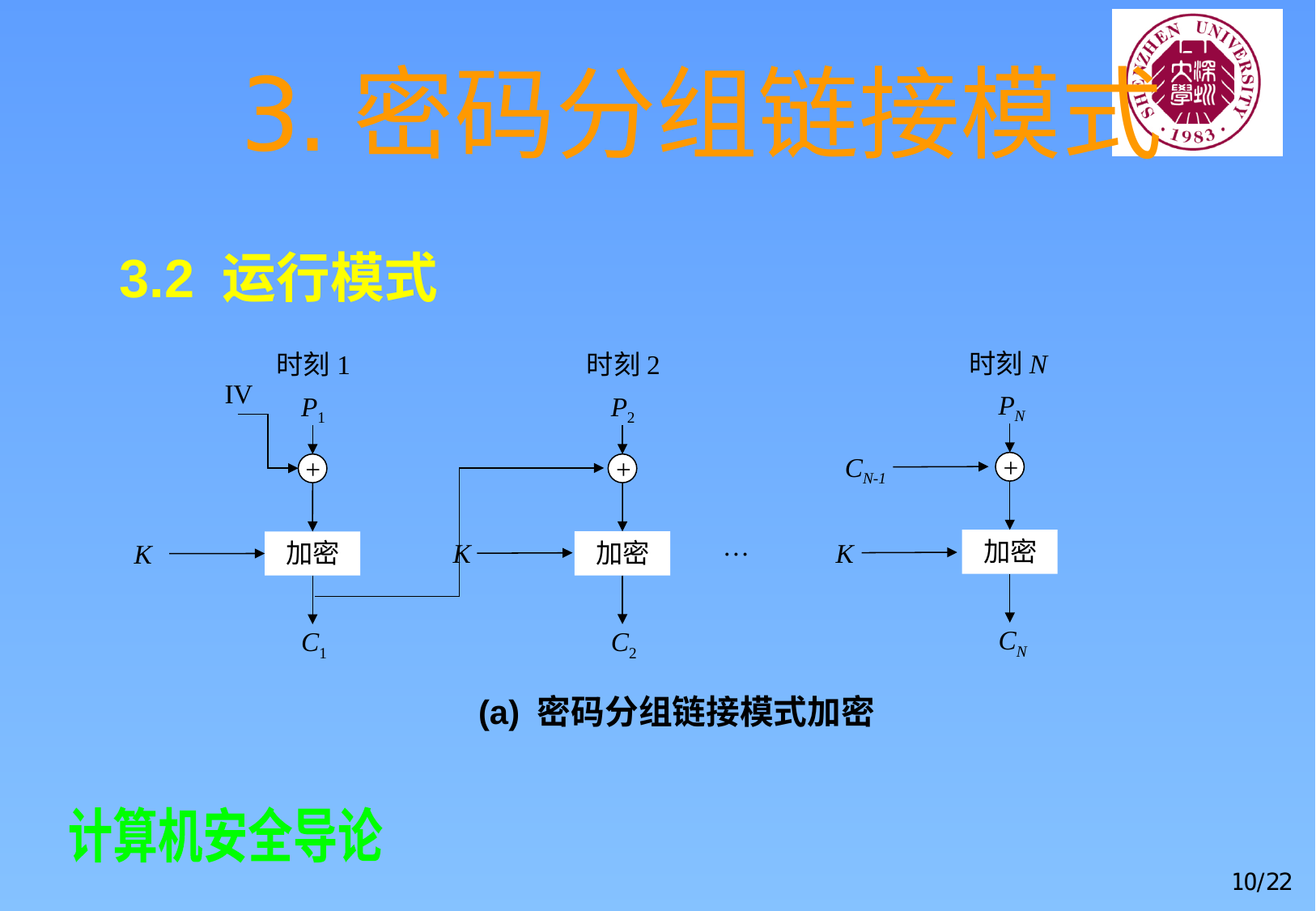

# 3.密码分组链接模式
3.2 运行模式
时刻N
时刻2
时刻1
IV
PN
P2
P1
CN-1
+
+
+

…
加密

K
K
加密
加密

K

CN
C2
C1
(a) 密码分组链接模式加密
10/22